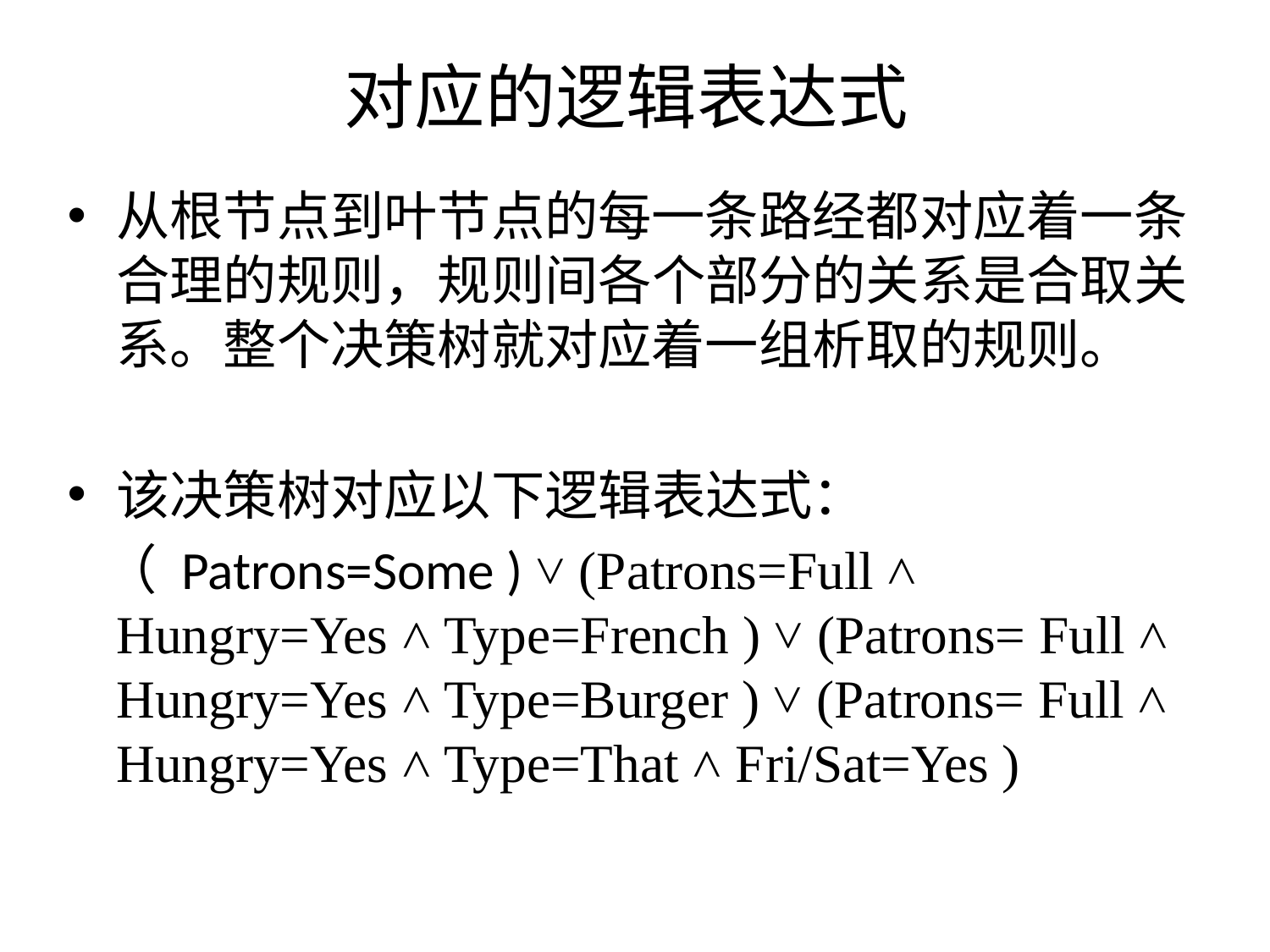

对应的逻辑表达式
从根节点到叶节点的每一条路经都对应着一条合理的规则，规则间各个部分的关系是合取关系。整个决策树就对应着一组析取的规则。

该决策树对应以下逻辑表达式：
  （ Patrons=Some ) ˅ (Patrons=Full ˄ Hungry=Yes ˄ Type=French ) ˅ (Patrons= Full ˄ Hungry=Yes ˄ Type=Burger ) ˅ (Patrons= Full ˄ Hungry=Yes ˄ Type=That ˄ Fri/Sat=Yes )